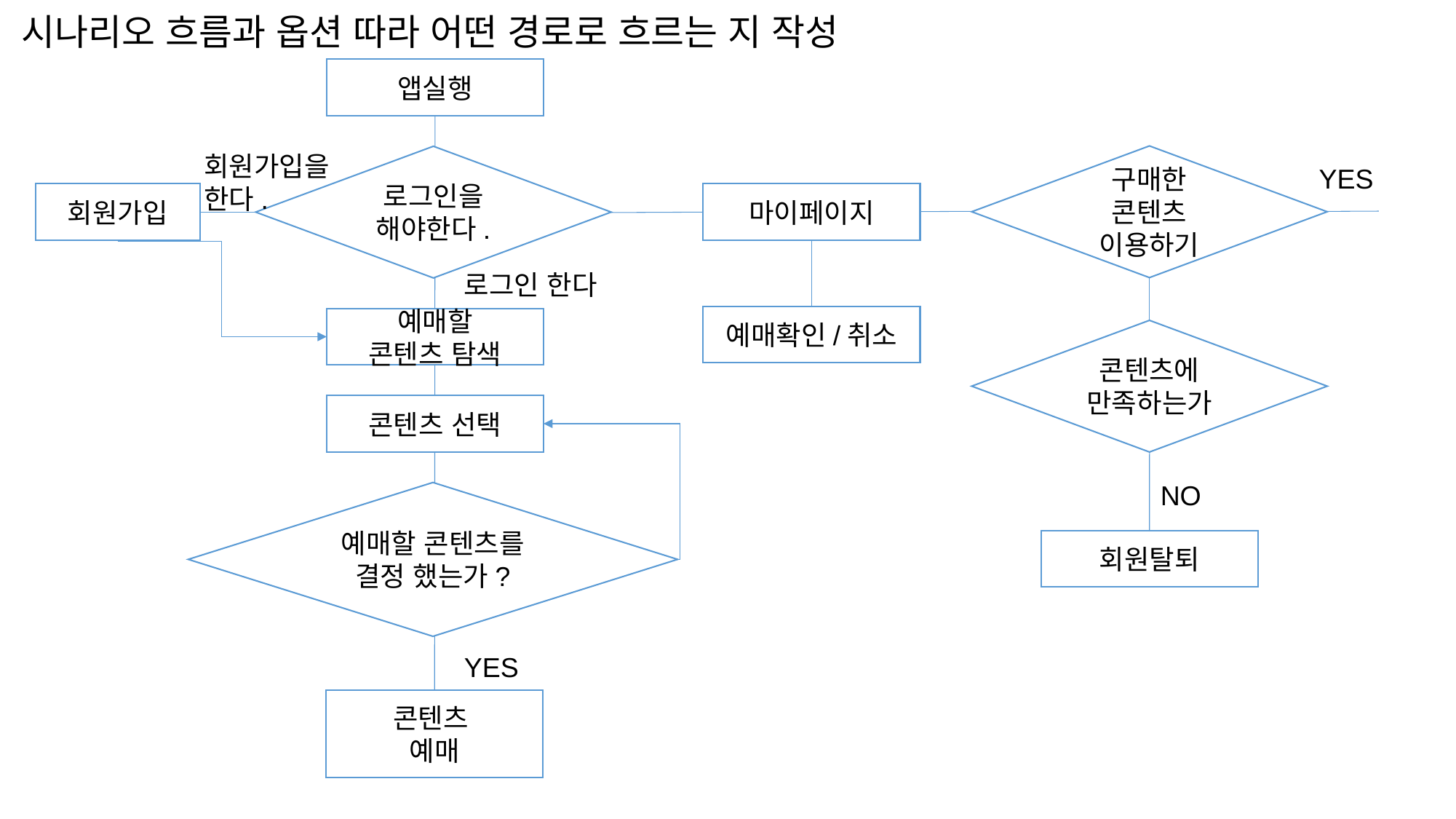

시나리오 흐름과 옵션 따라 어떤 경로로 흐르는 지 작성
앱실행
회원가입을 한다.
구매한 콘텐츠 이용하기
로그인을 해야한다.
YES
회원가입
마이페이지
로그인 한다
예매확인/취소
예매할
콘텐츠 탐색
콘텐츠에
만족하는가
콘텐츠 선택
NO
예매할 콘텐츠를
결정 했는가?
회원탈퇴
YES
콘텐츠
예매